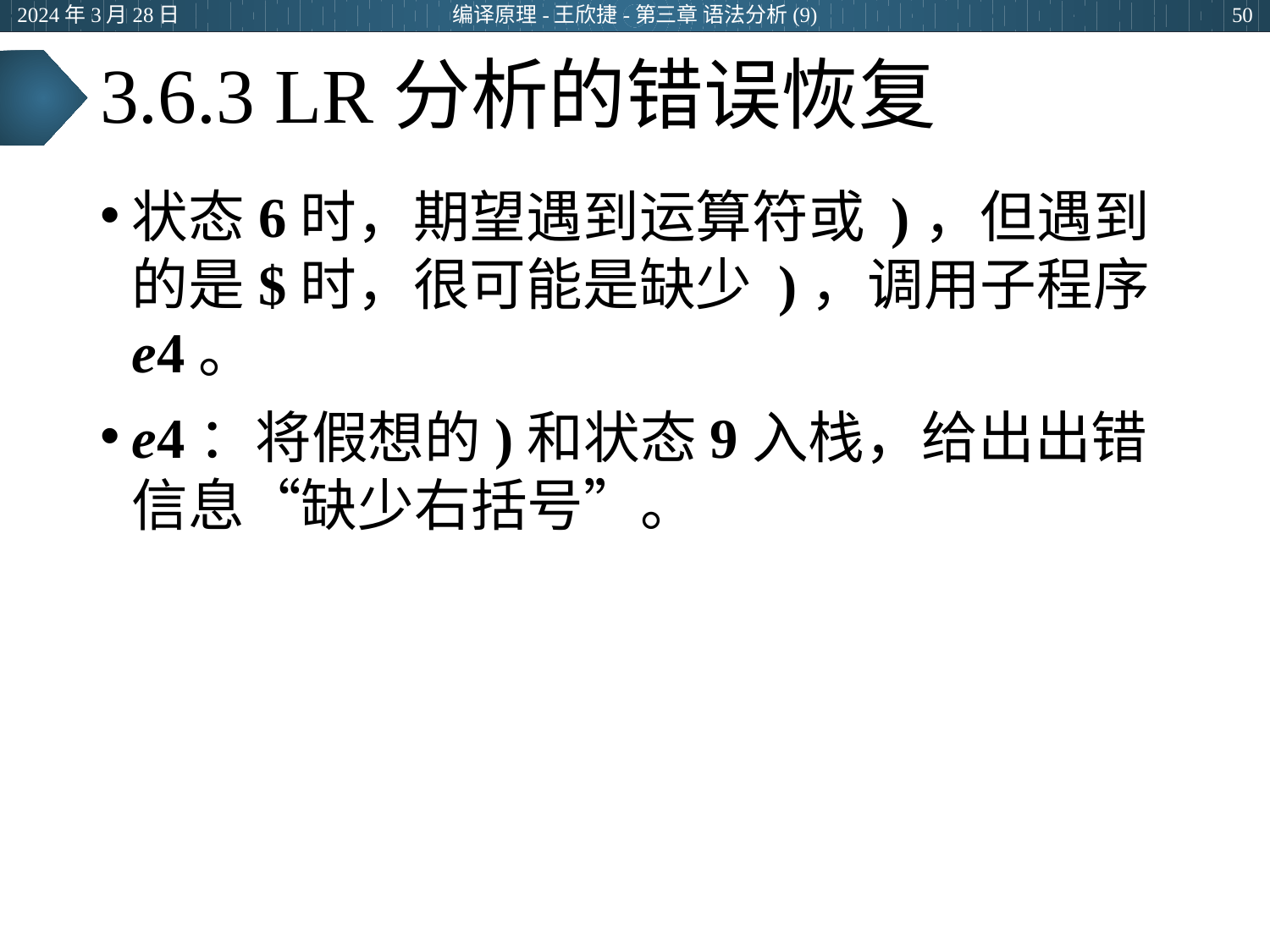

2024年3月28日
编译原理-王欣捷-第三章 语法分析(9)
50
# 3.6.3 LR分析的错误恢复
状态6时，期望遇到运算符或 )，但遇到的是$时，很可能是缺少 )，调用子程序e4。
e4：将假想的)和状态9入栈，给出出错信息“缺少右括号”。